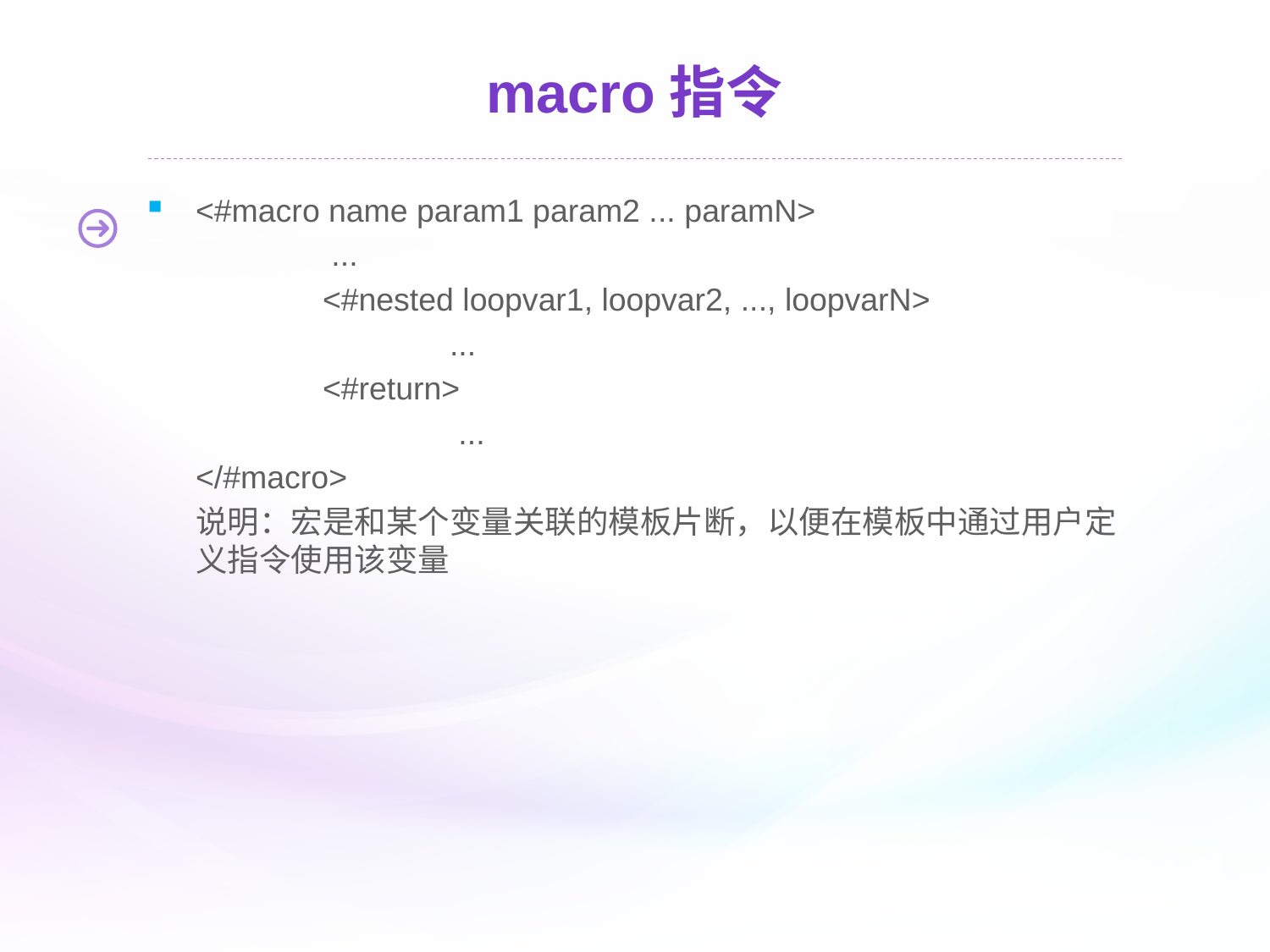

# macro指令
<#macro name param1 param2 ... paramN>
		 ...
 		<#nested loopvar1, loopvar2, ..., loopvarN>
			...
		<#return>
			 ...
	</#macro>
	说明：宏是和某个变量关联的模板片断，以便在模板中通过用户定义指令使用该变量